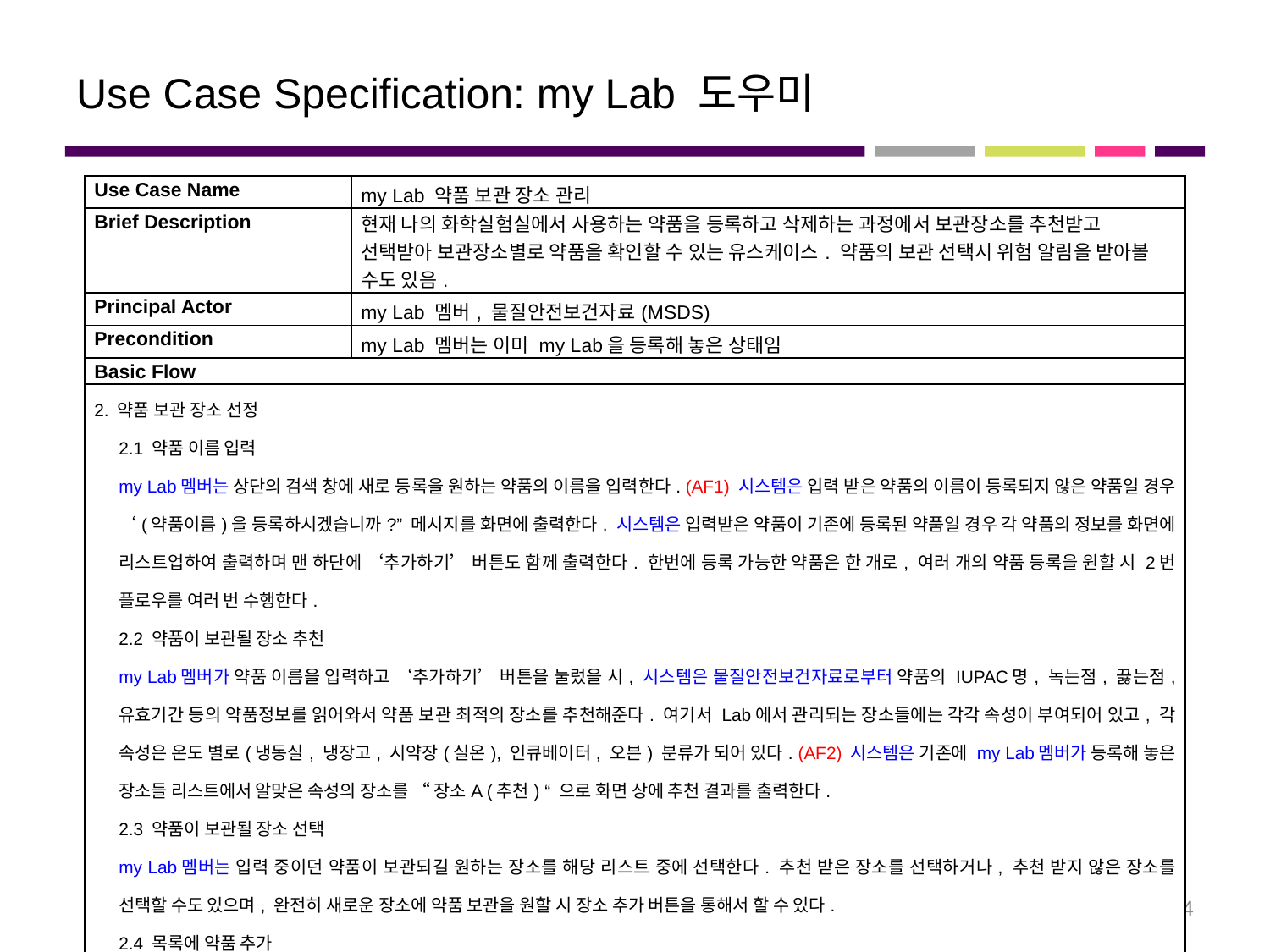

# Use Case Specification: my Lab 도우미
| Use Case Name | my Lab 약품 보관 장소 관리 |
| --- | --- |
| Brief Description | 현재 나의 화학실험실에서 사용하는 약품을 등록하고 삭제하는 과정에서 보관장소를 추천받고 선택받아 보관장소별로 약품을 확인할 수 있는 유스케이스. 약품의 보관 선택시 위험 알림을 받아볼 수도 있음. |
| Principal Actor | my Lab 멤버, 물질안전보건자료(MSDS) |
| Precondition | my Lab 멤버는 이미 my Lab을 등록해 놓은 상태임 |
| Basic Flow |  |
| 2. 약품 보관 장소 선정 2.1 약품 이름 입력 my Lab멤버는 상단의 검색 창에 새로 등록을 원하는 약품의 이름을 입력한다. (AF1) 시스템은 입력 받은 약품의 이름이 등록되지 않은 약품일 경우 ‘(약품이름)을 등록하시겠습니까?” 메시지를 화면에 출력한다. 시스템은 입력받은 약품이 기존에 등록된 약품일 경우 각 약품의 정보를 화면에 리스트업하여 출력하며 맨 하단에 ‘추가하기’ 버튼도 함께 출력한다. 한번에 등록 가능한 약품은 한 개로, 여러 개의 약품 등록을 원할 시 2번 플로우를 여러 번 수행한다. 2.2 약품이 보관될 장소 추천 my Lab멤버가 약품 이름을 입력하고 ‘추가하기’ 버튼을 눌렀을 시, 시스템은 물질안전보건자료로부터 약품의 IUPAC명, 녹는점, 끓는점, 유효기간 등의 약품정보를 읽어와서 약품 보관 최적의 장소를 추천해준다. 여기서 Lab에서 관리되는 장소들에는 각각 속성이 부여되어 있고, 각 속성은 온도 별로(냉동실, 냉장고, 시약장(실온), 인큐베이터, 오븐) 분류가 되어 있다. (AF2) 시스템은 기존에 my Lab멤버가 등록해 놓은 장소들 리스트에서 알맞은 속성의 장소를 “ 장소A (추천) “ 으로 화면 상에 추천 결과를 출력한다. 2.3 약품이 보관될 장소 선택 my Lab멤버는 입력 중이던 약품이 보관되길 원하는 장소를 해당 리스트 중에 선택한다. 추천 받은 장소를 선택하거나, 추천 받지 않은 장소를 선택할 수도 있으며, 완전히 새로운 장소에 약품 보관을 원할 시 장소 추가 버튼을 통해서 할 수 있다. 2.4 목록에 약품 추가 my Lab멤버는 약품이 등록되길 원하는 장소를 선택한 후, 어플리케이션 하단의 확인 버튼을 선택한다. 시스템은 my Lab멤버가 등록한 약품 정보와 그 보관장소를 시스템 상에 저장한 후, “(약품 이름)이 (보관 장소)에 보관 등록 되었습니다(2019.XX.XX)” 메시지를 화면에 출력하며 본 유스케이스를 종료한다. |  |
4